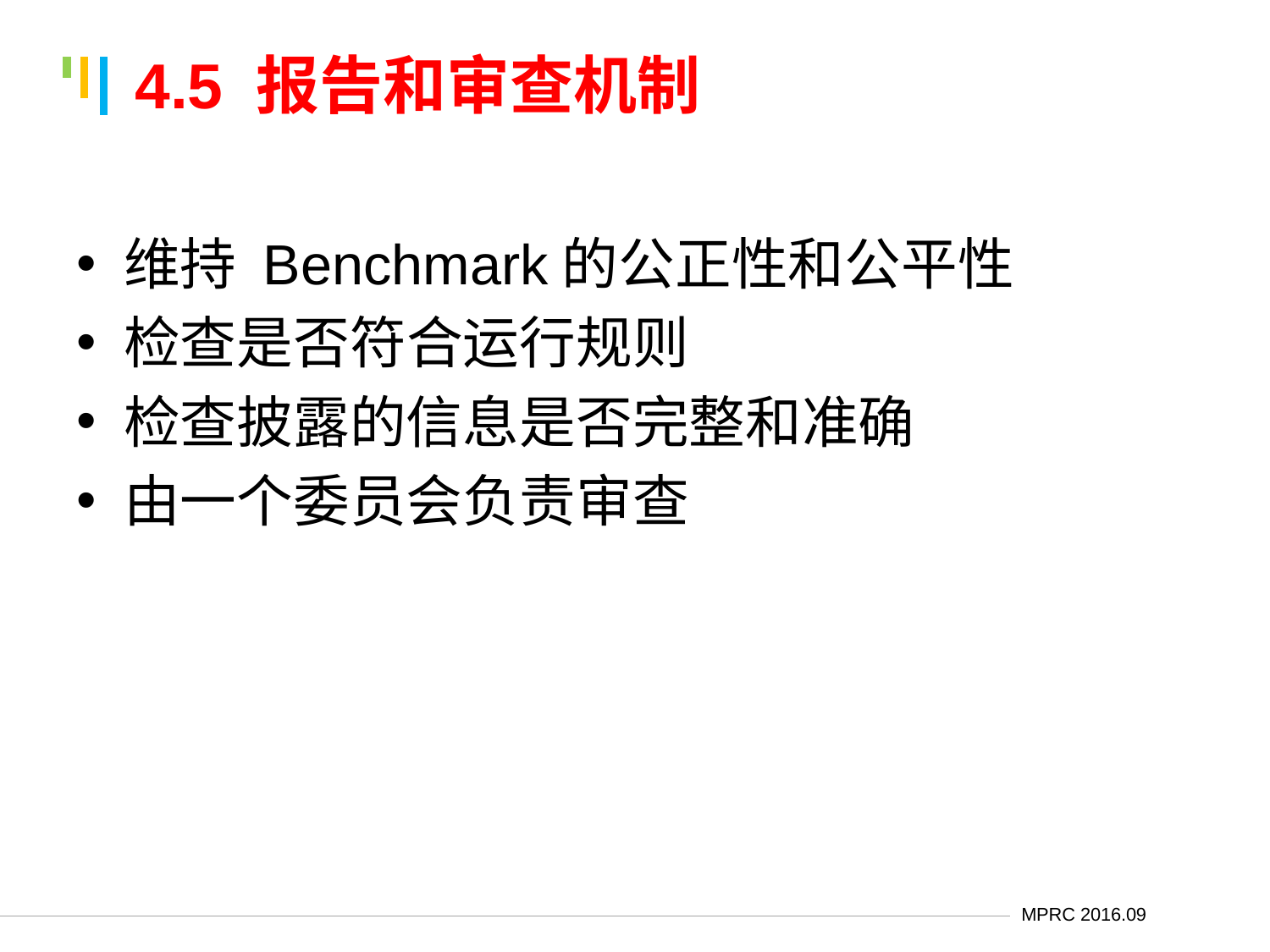

# 4.5 报告和审查机制
维持 Benchmark的公正性和公平性
检查是否符合运行规则
检查披露的信息是否完整和准确
由一个委员会负责审查